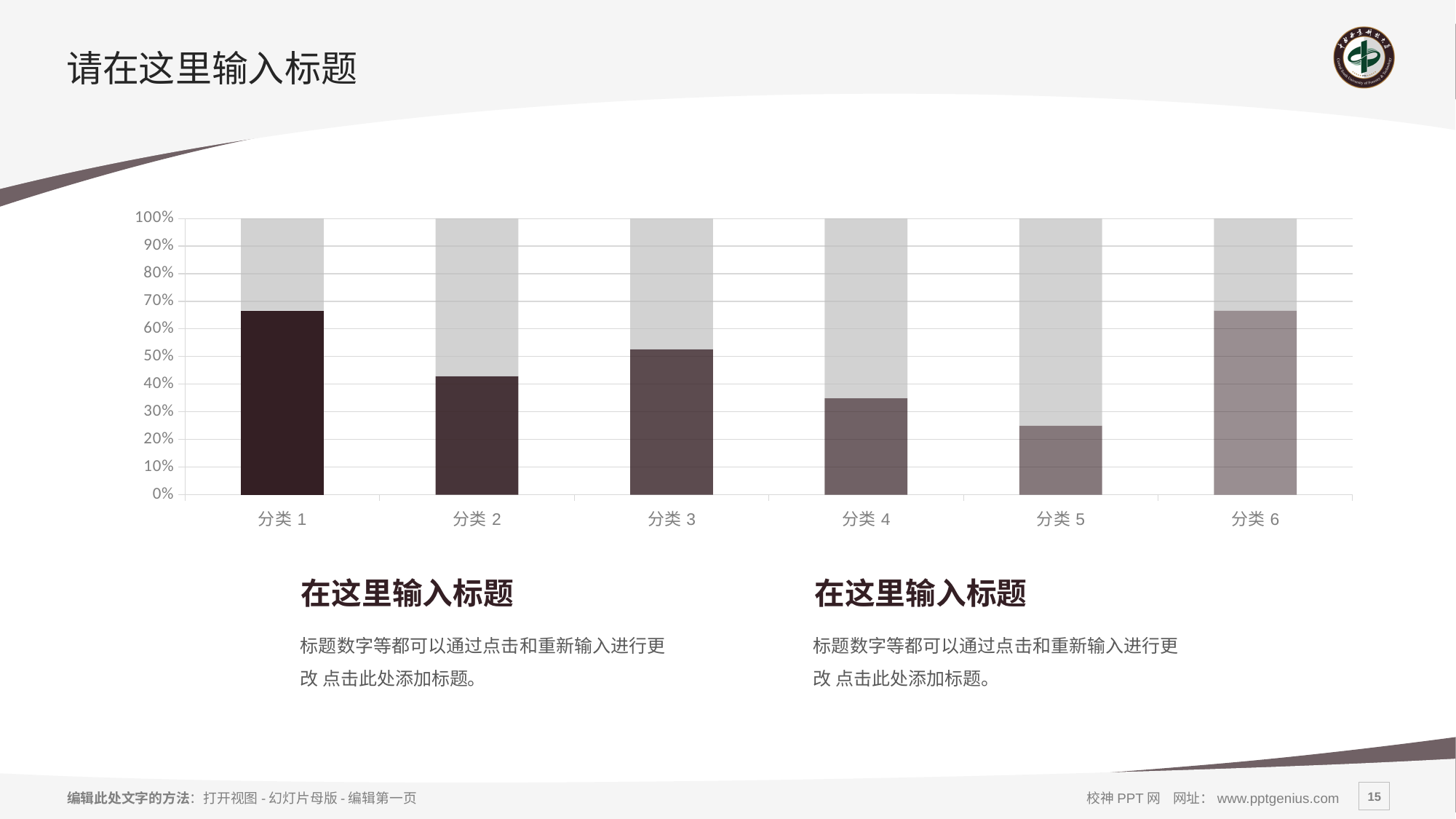

# 请在这里输入标题

### Chart

| Category | Series 1 | Series 2 |
|---|---|---|
| 分类1 | 1.0 | 0.5 |
| 分类2 | 1.5 | 2.0 |
| 分类3 | 2.0 | 1.8 |
| 分类4 | 1.5 | 2.8 |
| 分类5 | 1.0 | 3.0 |
| 分类6 | 1.0 | 0.5 |
在这里输入标题
在这里输入标题
标题数字等都可以通过点击和重新输入进行更改 点击此处添加标题。
标题数字等都可以通过点击和重新输入进行更改 点击此处添加标题。